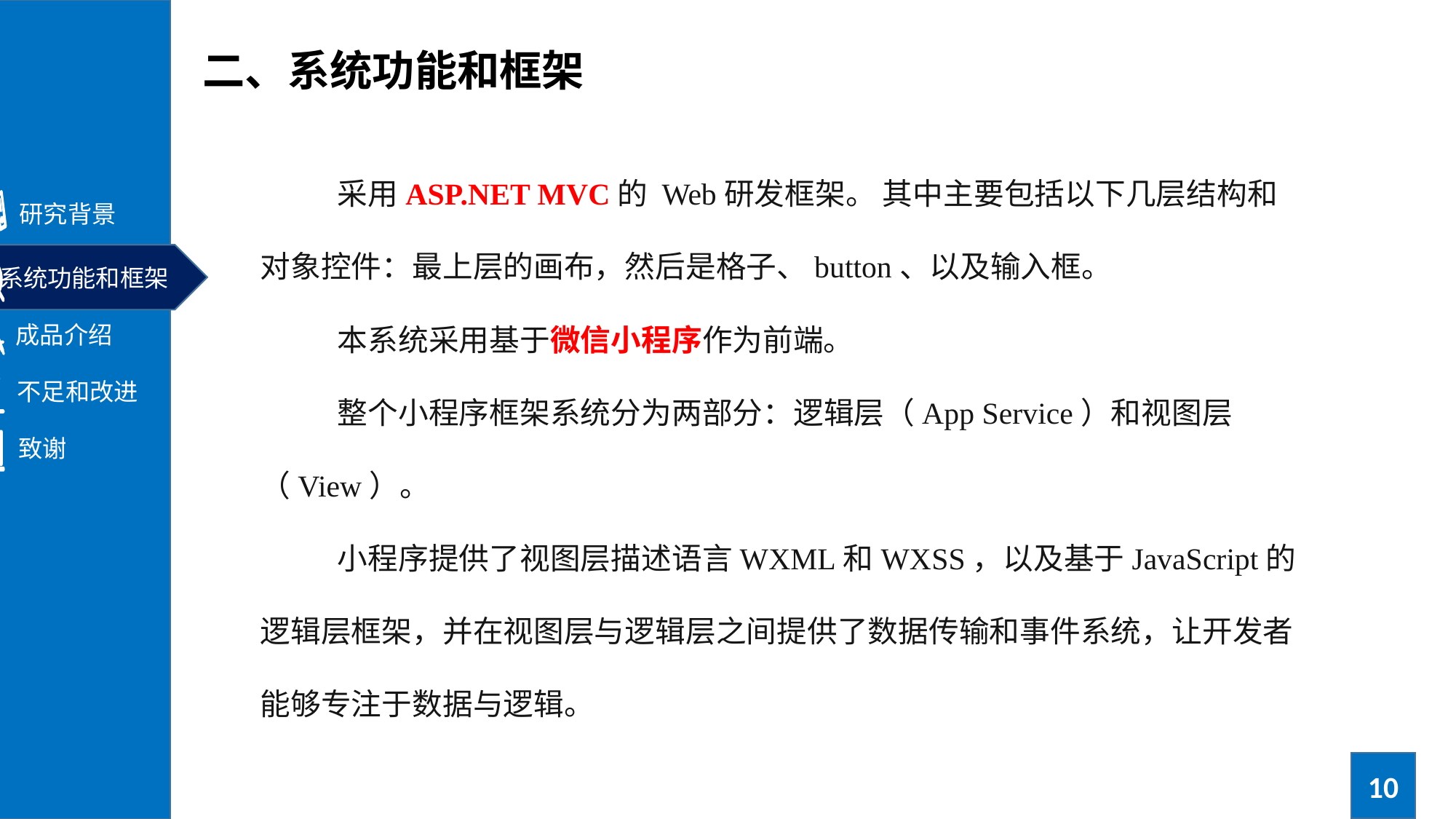

二、系统功能和框架
     采用ASP.NET MVC的 Web研发框架。 其中主要包括以下几层结构和对象控件：最上层的画布，然后是格子、button、以及输入框。
     本系统采用基于微信小程序作为前端。
     整个小程序框架系统分为两部分：逻辑层（App Service）和视图层（View）。
     小程序提供了视图层描述语言WXML和WXSS，以及基于JavaScript的逻辑层框架，并在视图层与逻辑层之间提供了数据传输和事件系统，让开发者能够专注于数据与逻辑。

研究背景
系统功能和框架

成品介绍

不足和改进

致谢

10